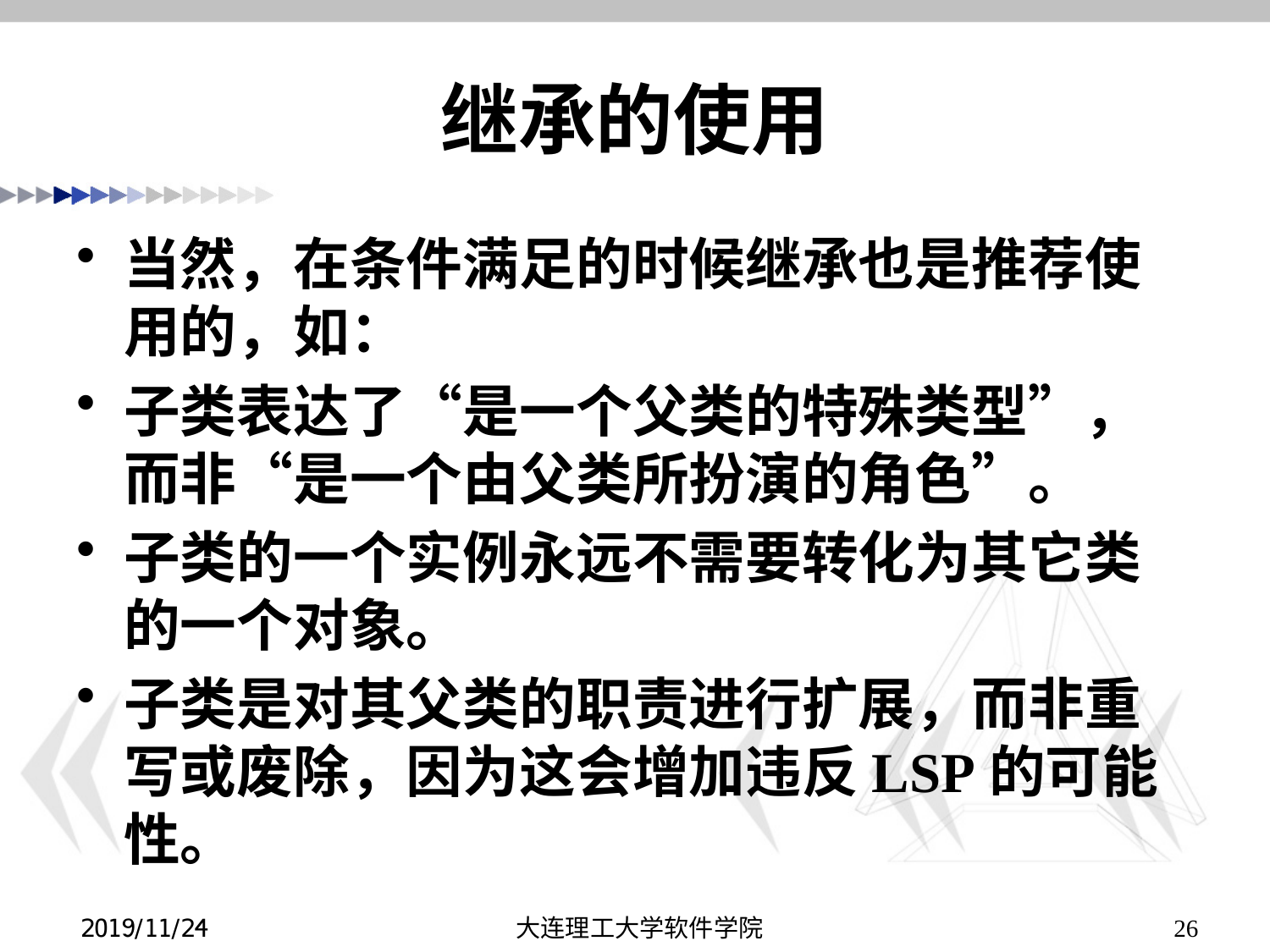

# 继承的使用
当然，在条件满足的时候继承也是推荐使用的，如：
子类表达了“是一个父类的特殊类型”，而非“是一个由父类所扮演的角色”。
子类的一个实例永远不需要转化为其它类的一个对象。
子类是对其父类的职责进行扩展，而非重写或废除，因为这会增加违反LSP的可能性。
2019/11/24
大连理工大学软件学院
26